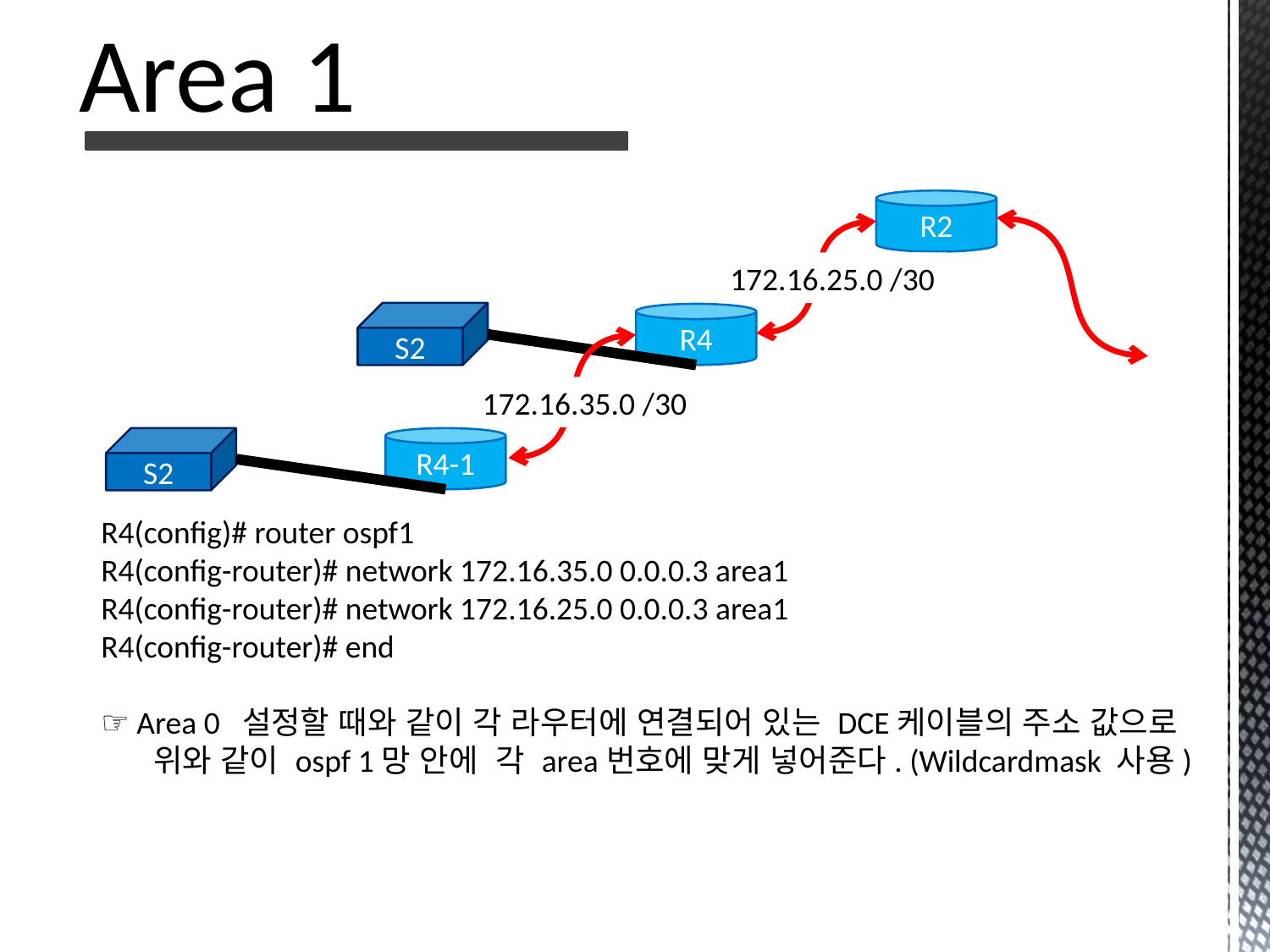

Area 1

R2
172.16.25.0 /30
S2
R4
172.16.35.0 /30
S2
R4-1
R4(config)# router ospf1
R4(config-router)# network 172.16.35.0 0.0.0.3 area1
R4(config-router)# network 172.16.25.0 0.0.0.3 area1
R4(config-router)# end

☞ Area 0  설정할 때와 같이 각 라우터에 연결되어 있는 DCE케이블의 주소 값으로
     위와 같이 ospf 1망 안에  각 area번호에 맞게 넣어준다. (Wildcardmask 사용)